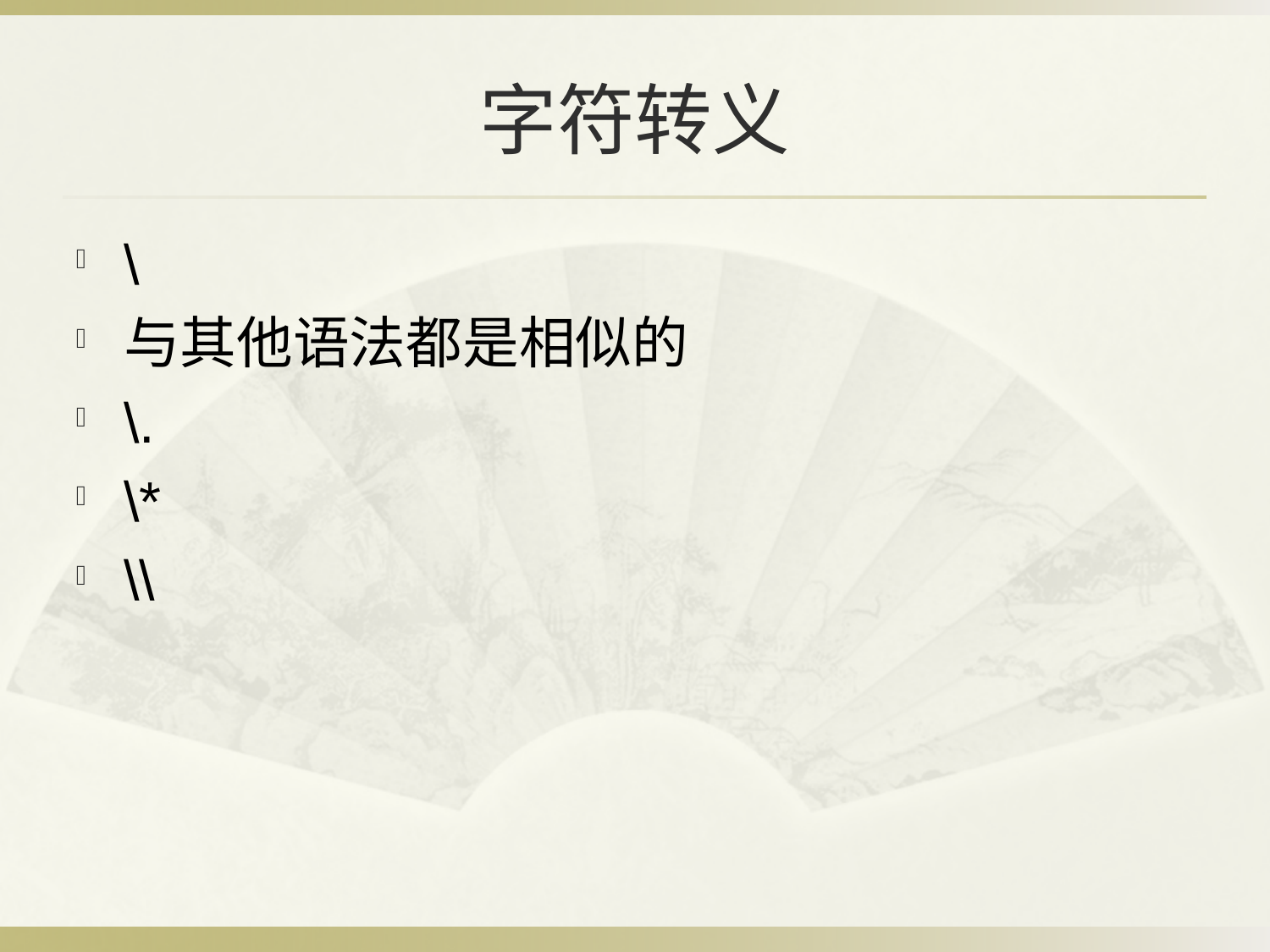

# 字符转义
\
与其他语法都是相似的
\.
\*
\\